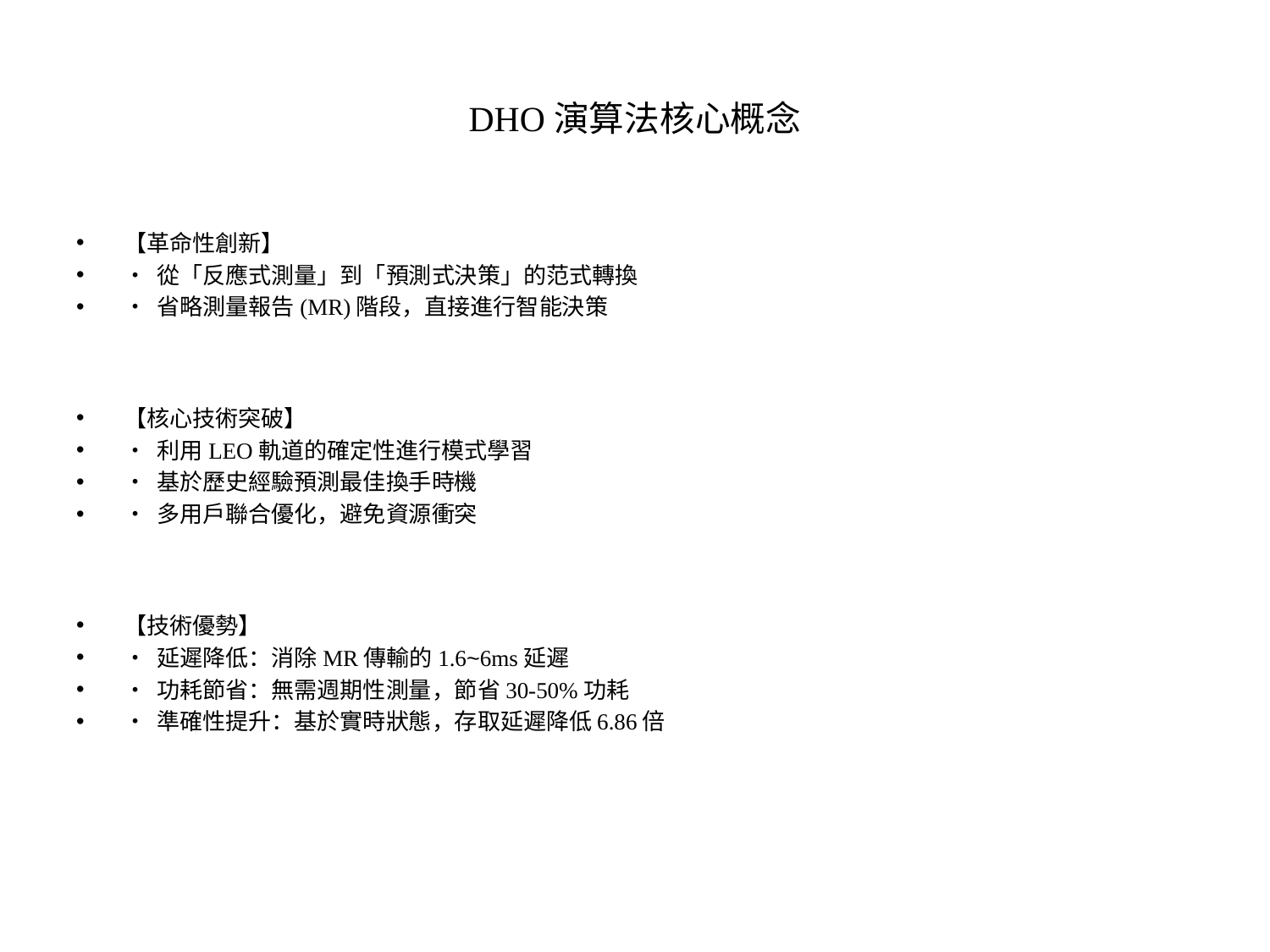

# DHO演算法核心概念
【革命性創新】
• 從「反應式測量」到「預測式決策」的范式轉換
• 省略測量報告(MR)階段，直接進行智能決策

【核心技術突破】
• 利用LEO軌道的確定性進行模式學習
• 基於歷史經驗預測最佳換手時機
• 多用戶聯合優化，避免資源衝突

【技術優勢】
• 延遲降低：消除MR傳輸的1.6~6ms延遲
• 功耗節省：無需週期性測量，節省30-50%功耗
• 準確性提升：基於實時狀態，存取延遲降低6.86倍